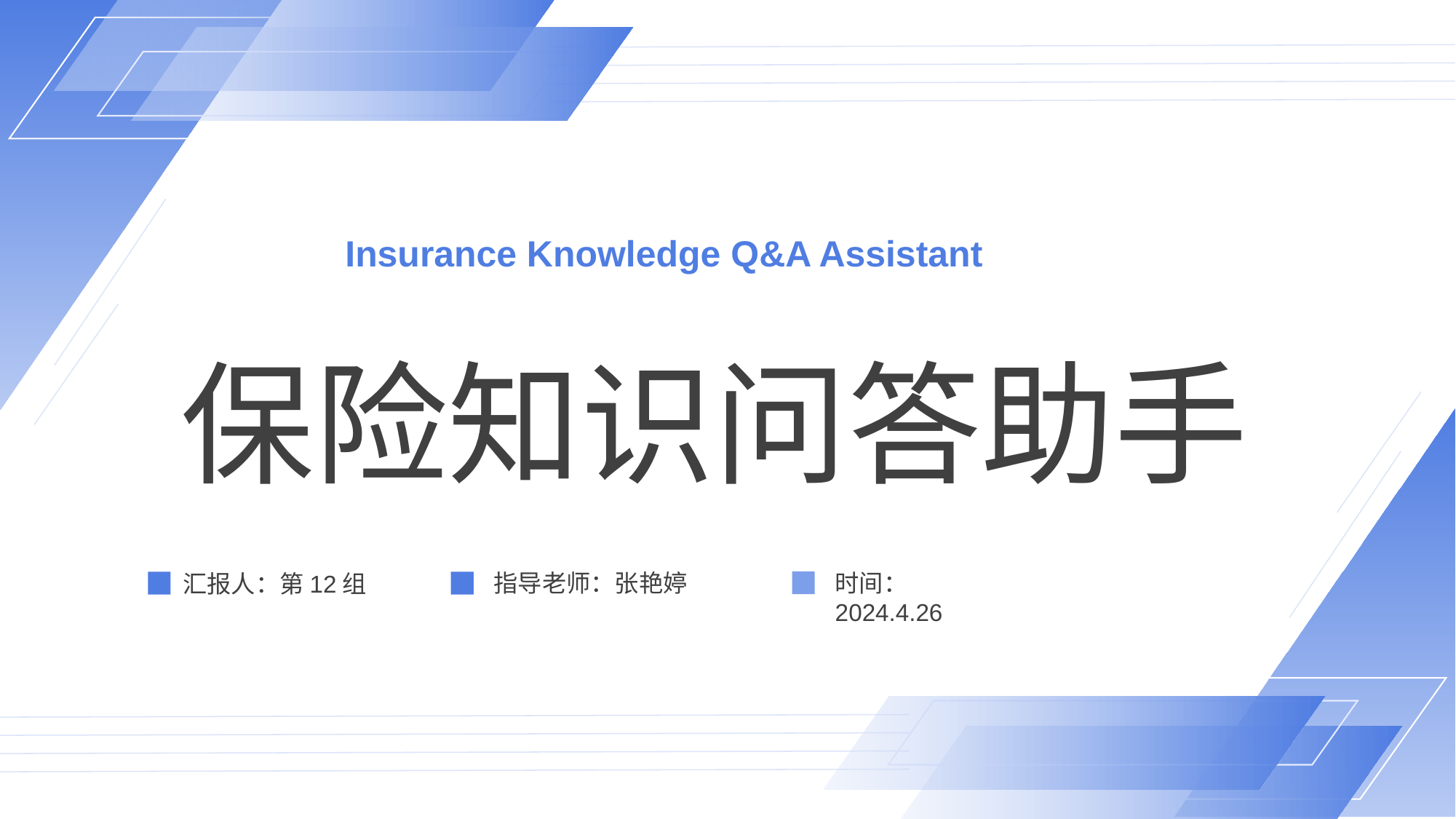

Insurance Knowledge Q&A Assistant
 保险知识问答助手
时间：2024.4.26

指导老师：张艳婷

汇报人：第12组